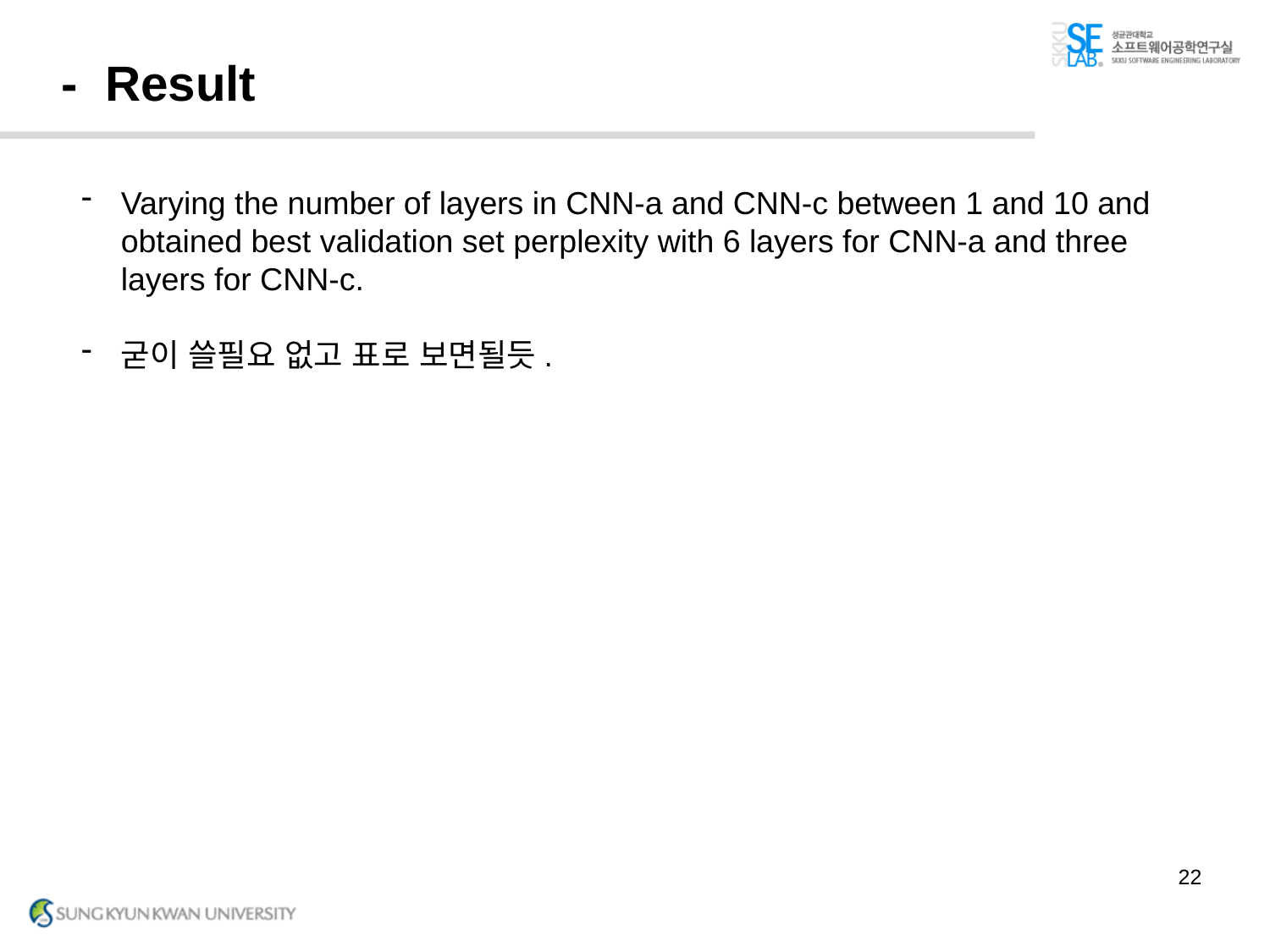

# -  Result
Varying the number of layers in CNN-a and CNN-c between 1 and 10 and obtained best validation set perplexity with 6 layers for CNN-a and three layers for CNN-c.

굳이 쓸필요 없고 표로 보면될듯.

22